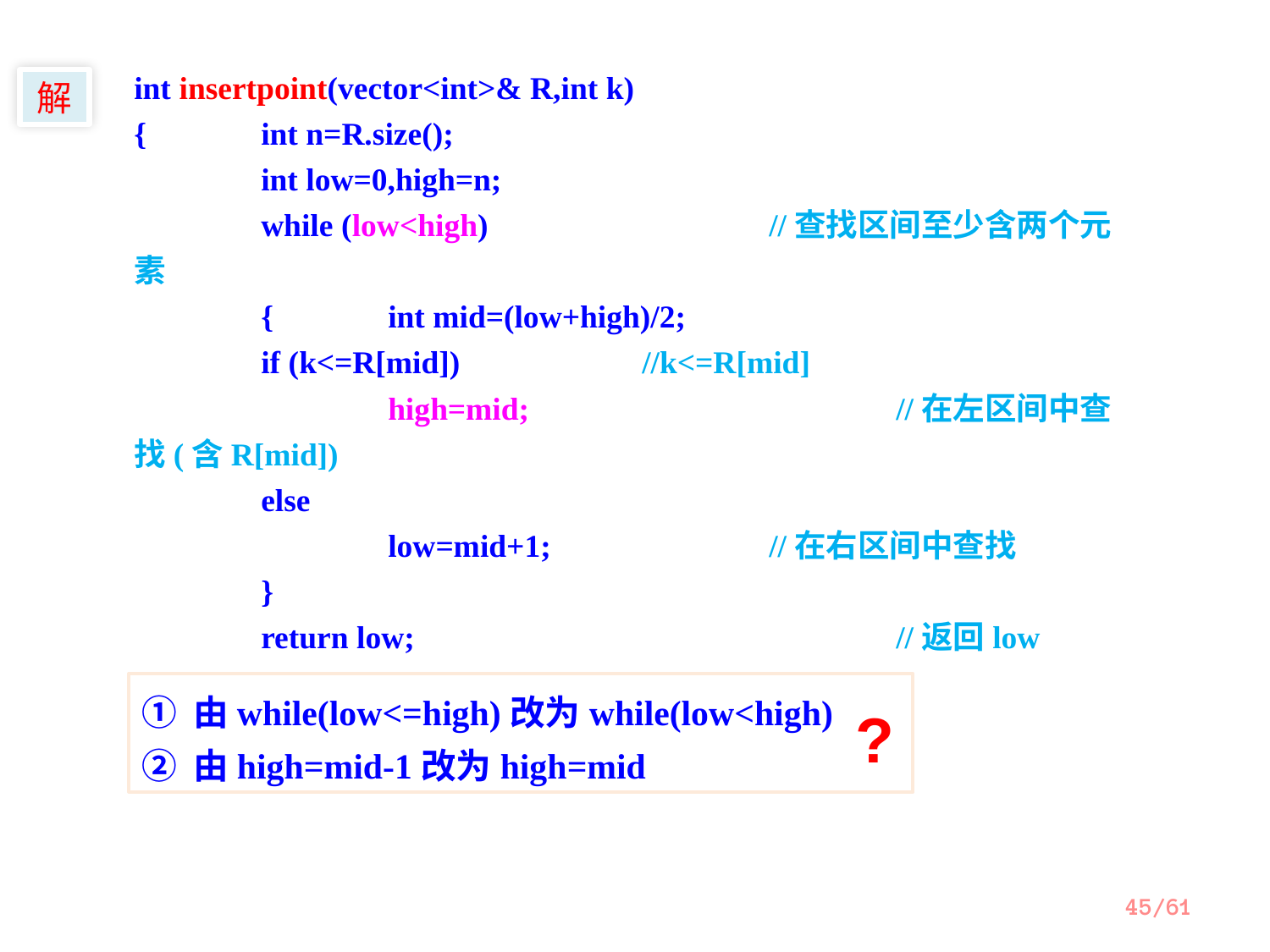

int insertpoint(vector<int>& R,int k)
{    	int n=R.size();
     	int low=0,high=n;
     	while (low<high)			//查找区间至少含两个元素
     	{	int mid=(low+high)/2;
          	if (k<=R[mid]) 		//k<=R[mid]
                	high=mid;			//在左区间中查找(含R[mid])
          	else
                	low=mid+1;		//在右区间中查找
     	}
     	return low; 				//返回low
}
解
① 由while(low<=high)改为while(low<high)
② 由high=mid-1改为high=mid
?
45/61